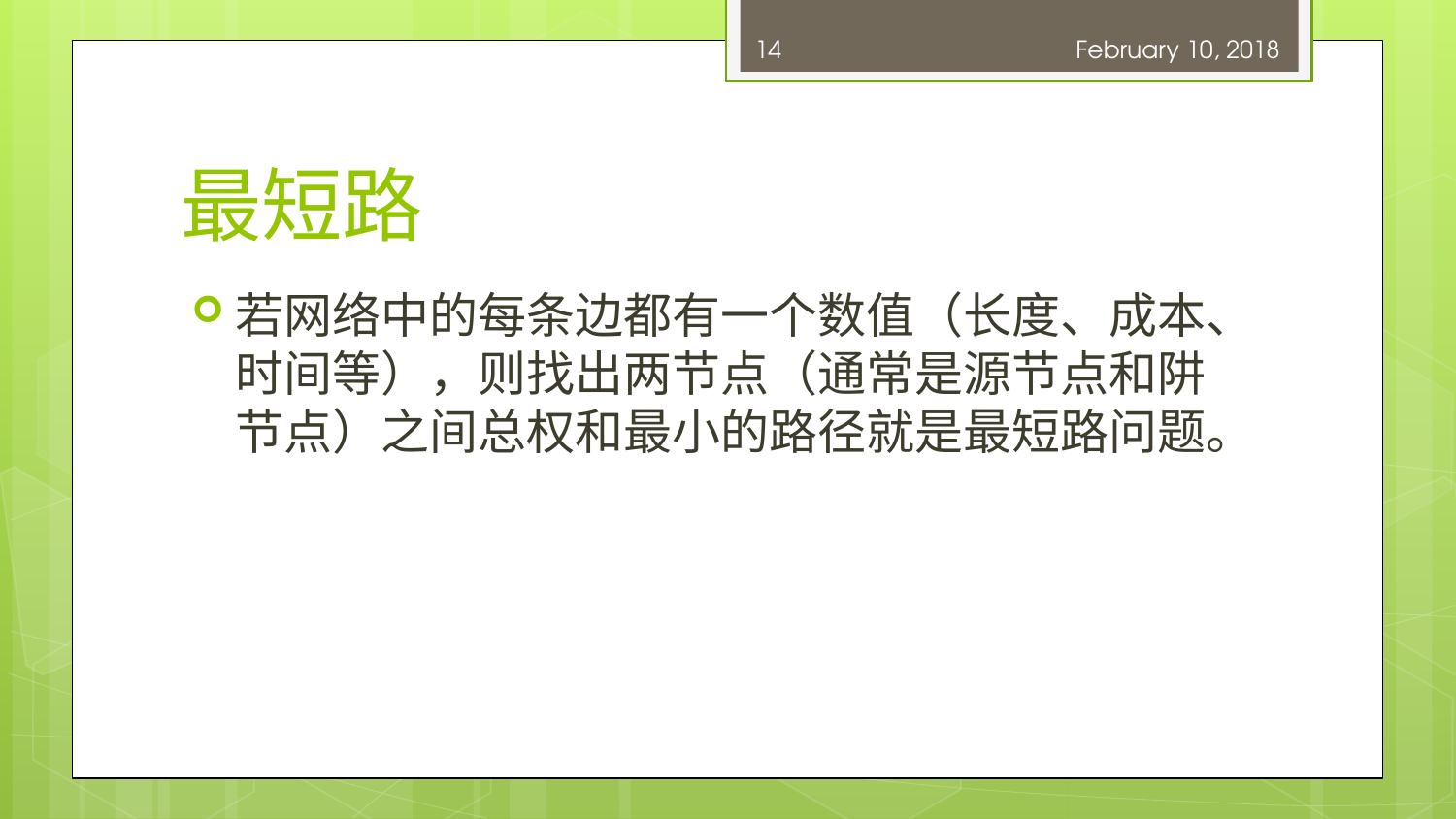

14
February 10, 2018
# 最短路
若网络中的每条边都有一个数值（长度、成本、时间等），则找出两节点（通常是源节点和阱节点）之间总权和最小的路径就是最短路问题。